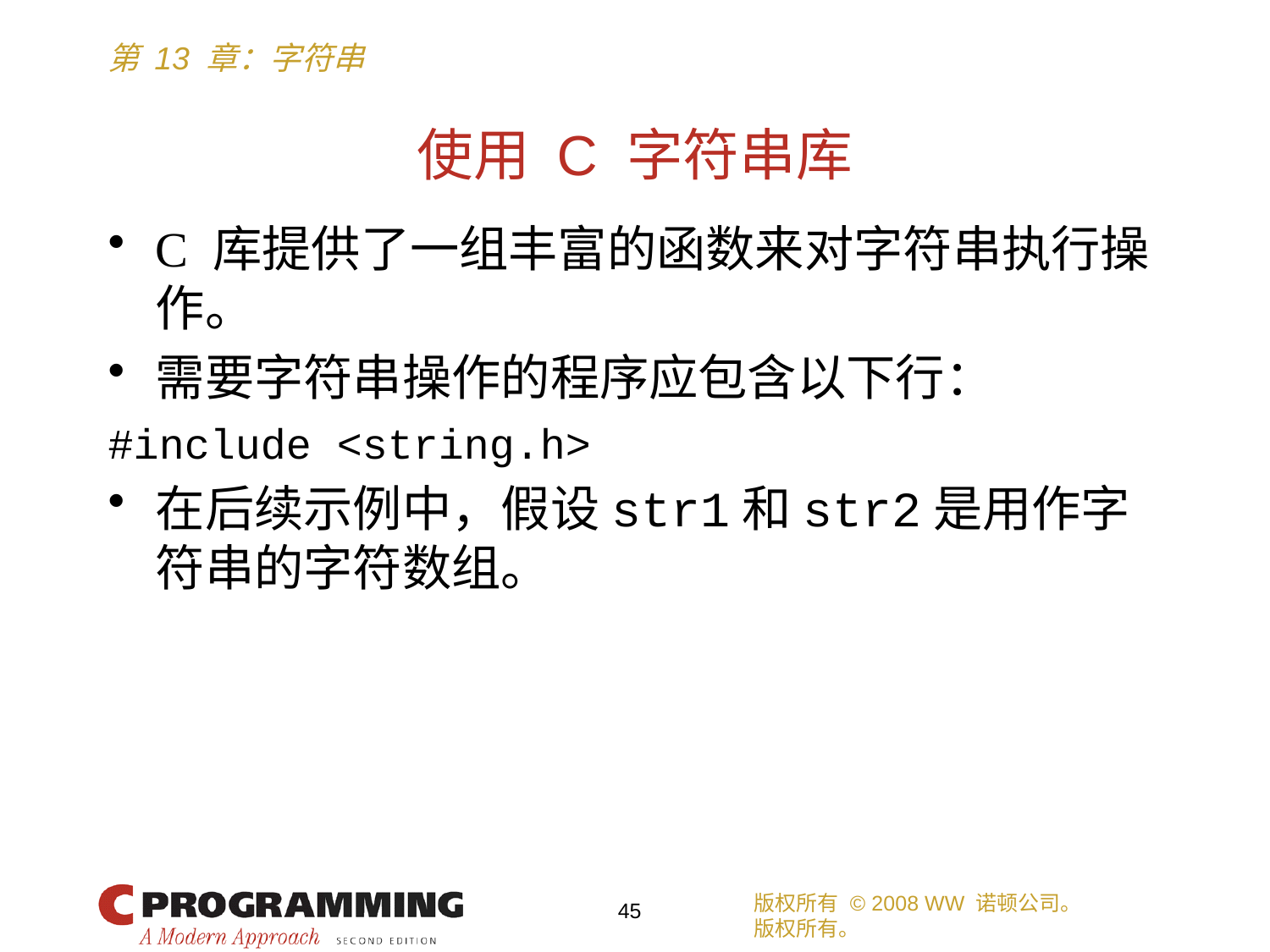

# 使用 C 字符串库
C 库提供了一组丰富的函数来对字符串执行操作。
需要字符串操作的程序应包含以下行：
#include <string.h>
在后续示例中，假设str1和str2是用作字符串的字符数组。
版权所有 © 2008 WW 诺顿公司。
版权所有。
45